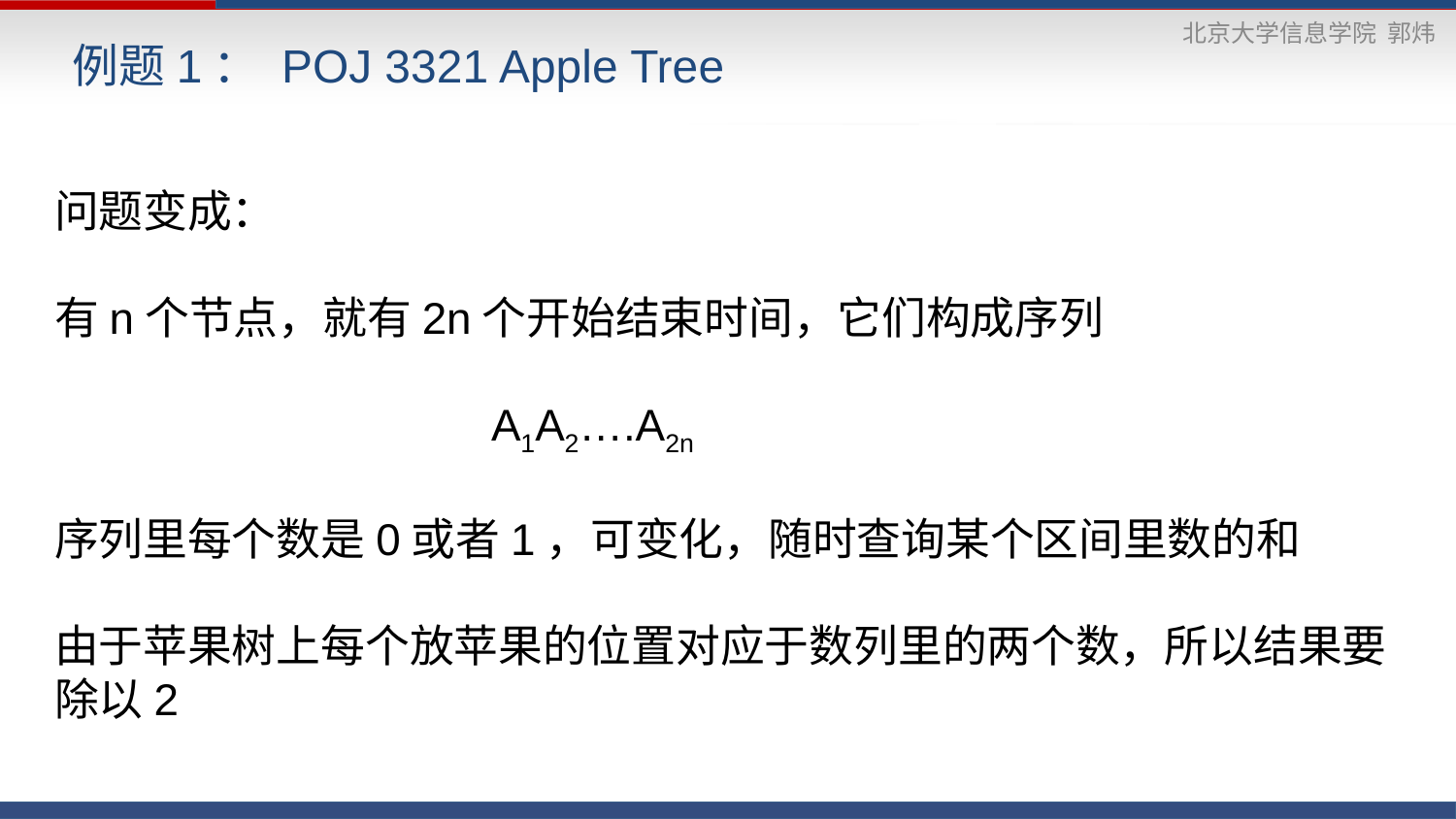

例题1： POJ 3321 Apple Tree

问题变成：

有n个节点，就有2n个开始结束时间，它们构成序列

			A1A2….A2n

序列里每个数是0或者1，可变化，随时查询某个区间里数的和

由于苹果树上每个放苹果的位置对应于数列里的两个数，所以结果要除以2